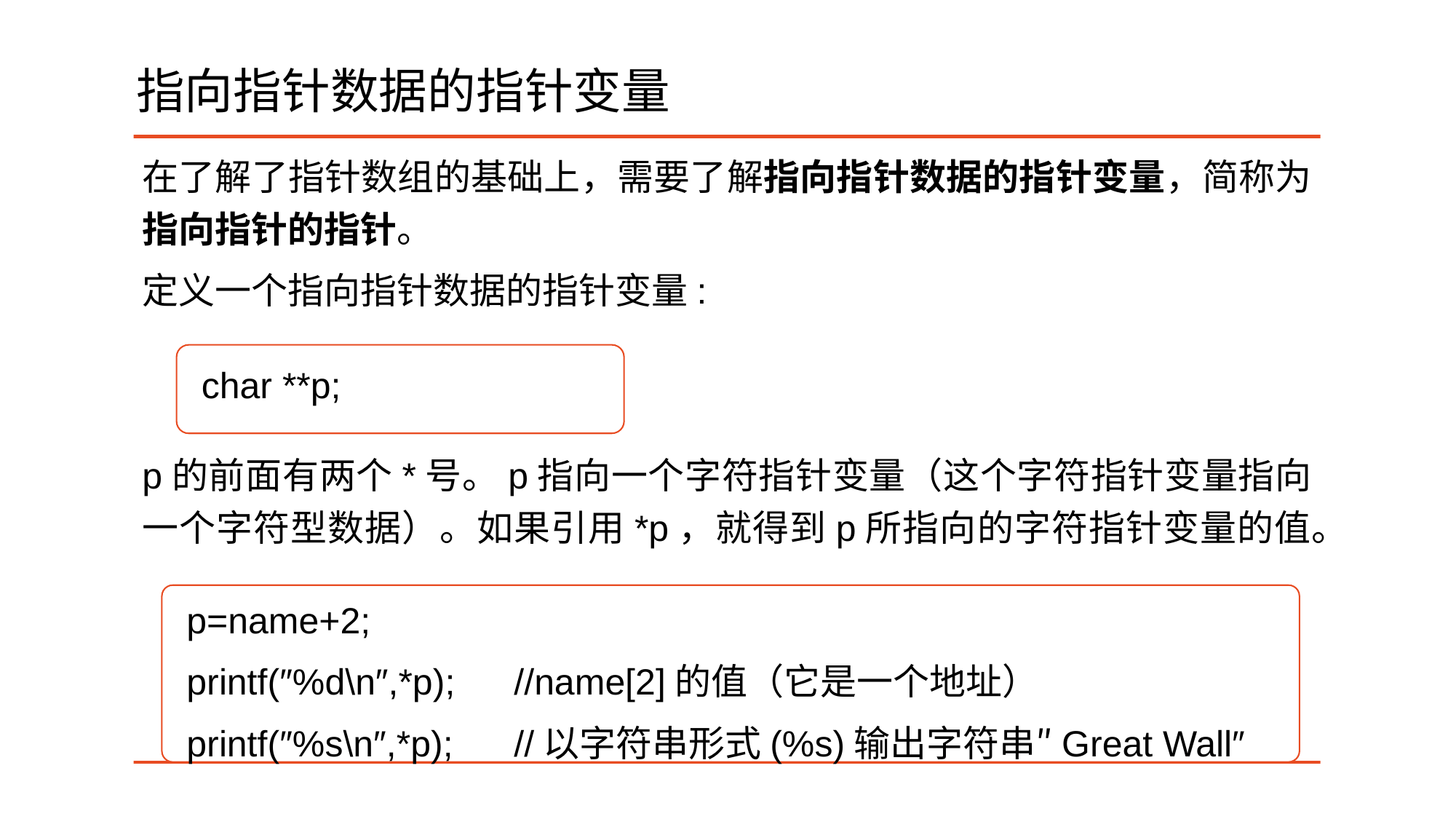

# 指向指针数据的指针变量
在了解了指针数组的基础上，需要了解指向指针数据的指针变量，简称为指向指针的指针。
定义一个指向指针数据的指针变量:

p的前面有两个*号。p指向一个字符指针变量（这个字符指针变量指向一个字符型数据）。如果引用*p，就得到p所指向的字符指针变量的值。
char **p;
p=name+2;
printf(″%d\n″,*p);	//name[2]的值（它是一个地址）
printf(″%s\n″,*p);	//以字符串形式(%s)输出字符串″Great Wall″